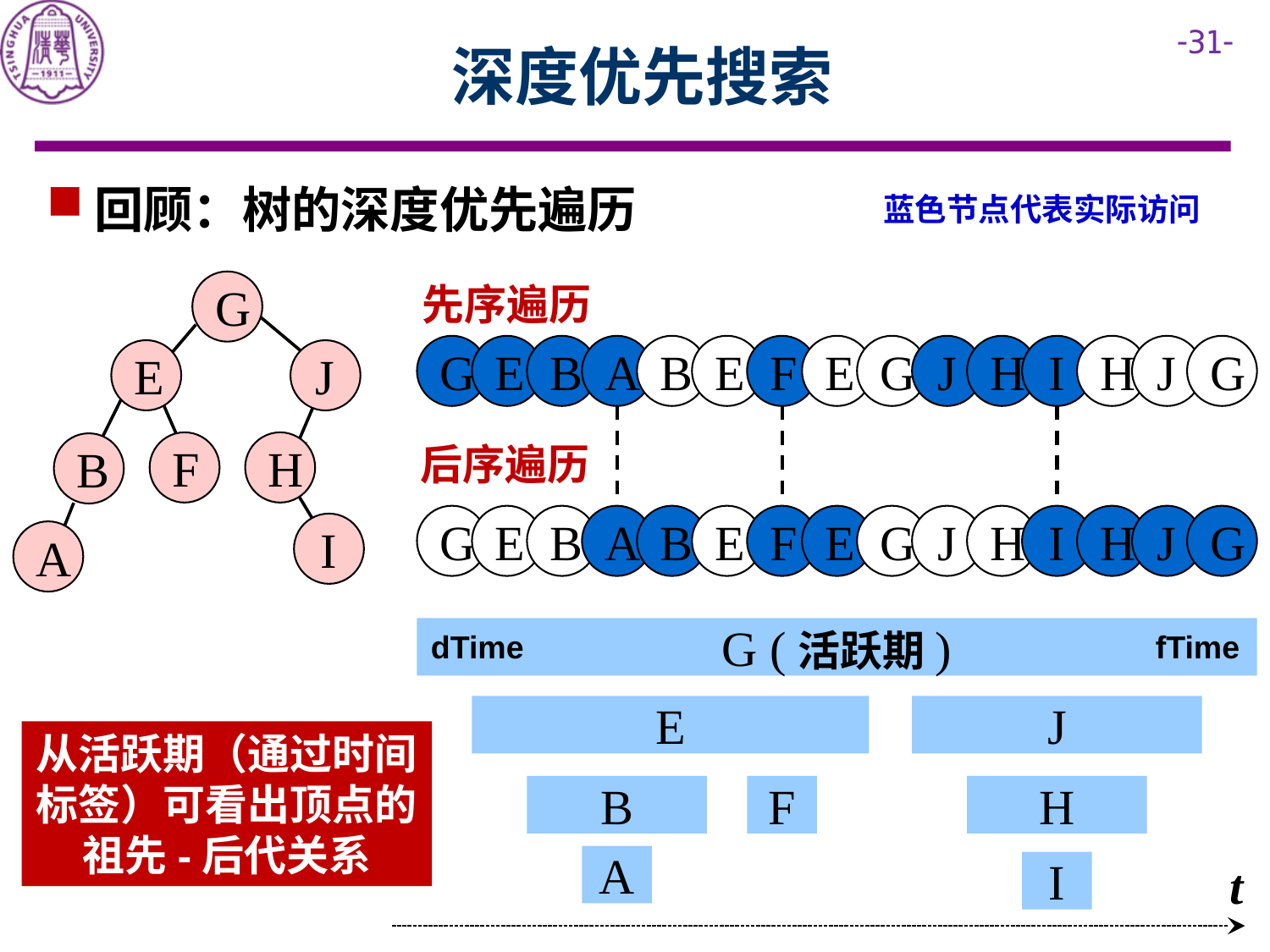

# 深度优先搜索
回顾：树的深度优先遍历
蓝色节点代表实际访问
G
E
J
F
H
B
I
A
先序遍历
G
E
B
A
B
E
F
E
G
J
H
I
H
J
G
后序遍历
G
E
B
A
B
E
F
E
G
J
H
I
H
J
G
G (活跃期)
dTime
fTime
E
J
从活跃期（通过时间标签）可看出顶点的祖先-后代关系
B
F
H
A
I
t